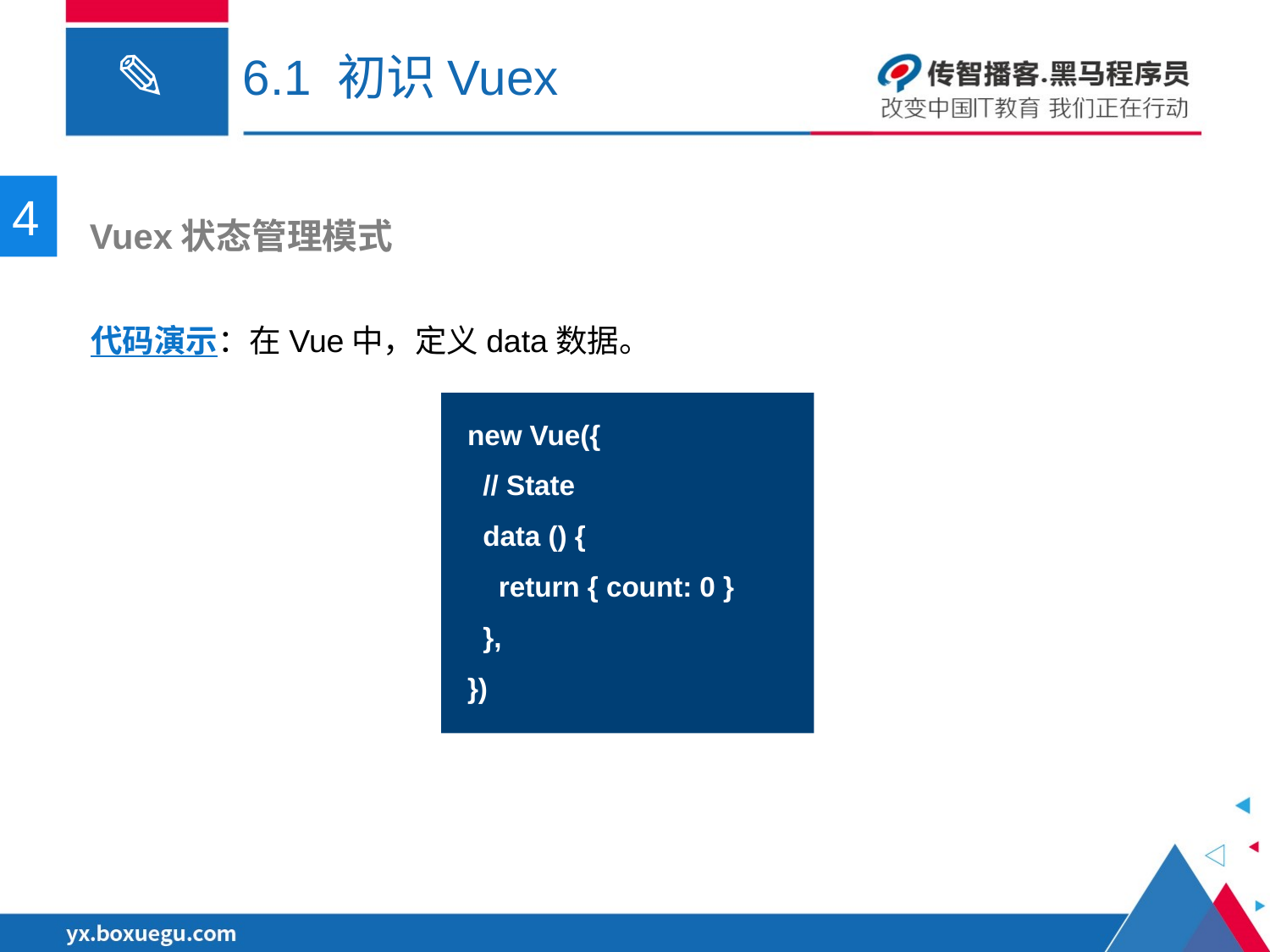

# 6.1 初识Vuex

4
  Vuex状态管理模式
代码演示：在Vue中，定义data数据。

new Vue({
  // State
  data () {
    return { count: 0 }
  },
})